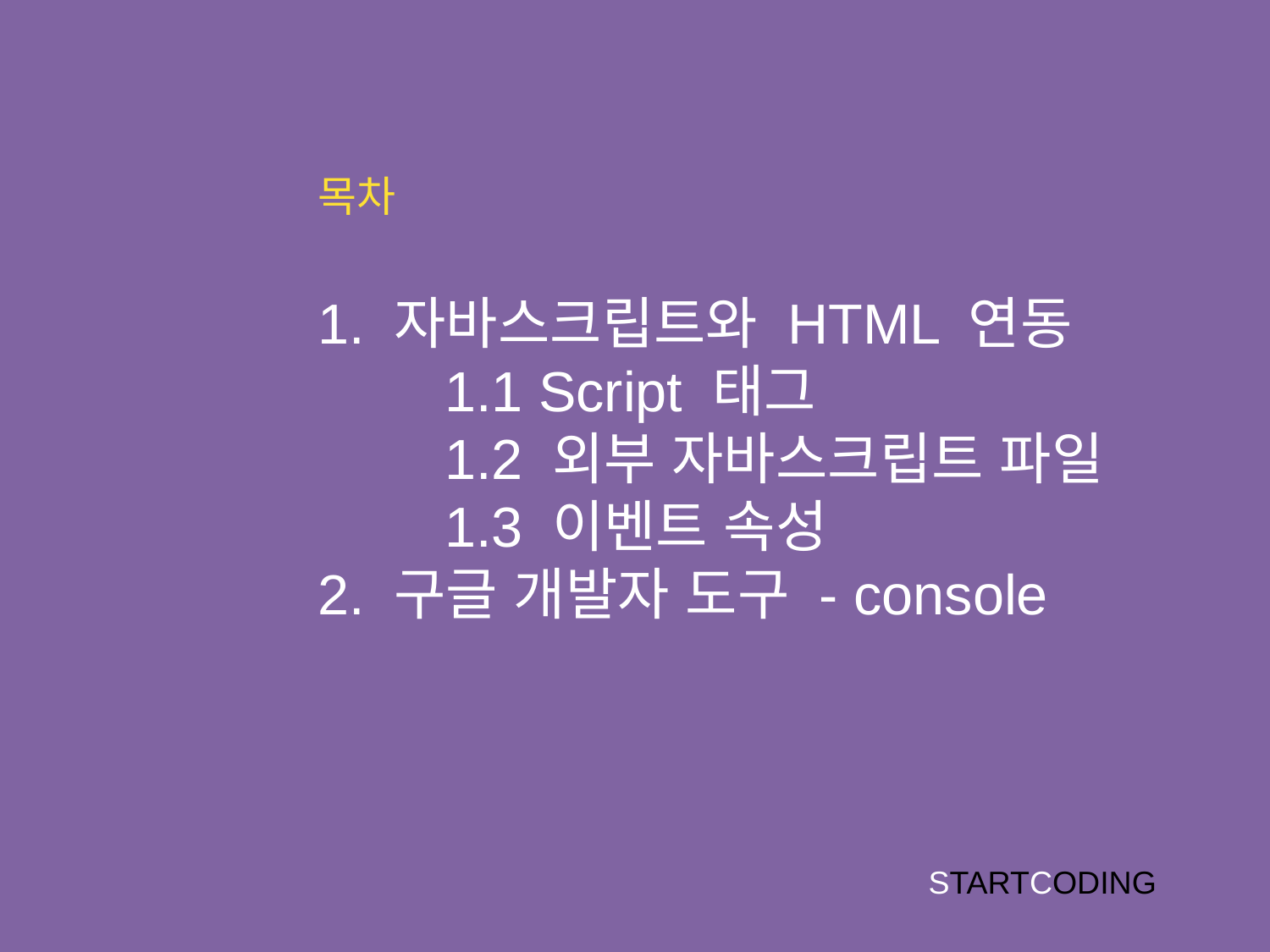

# 목차 1. 자바스크립트와 HTML 연동 1.1 Script 태그 1.2 외부 자바스크립트 파일 1.3 이벤트 속성 2. 구글 개발자 도구 - console
STARTCODING